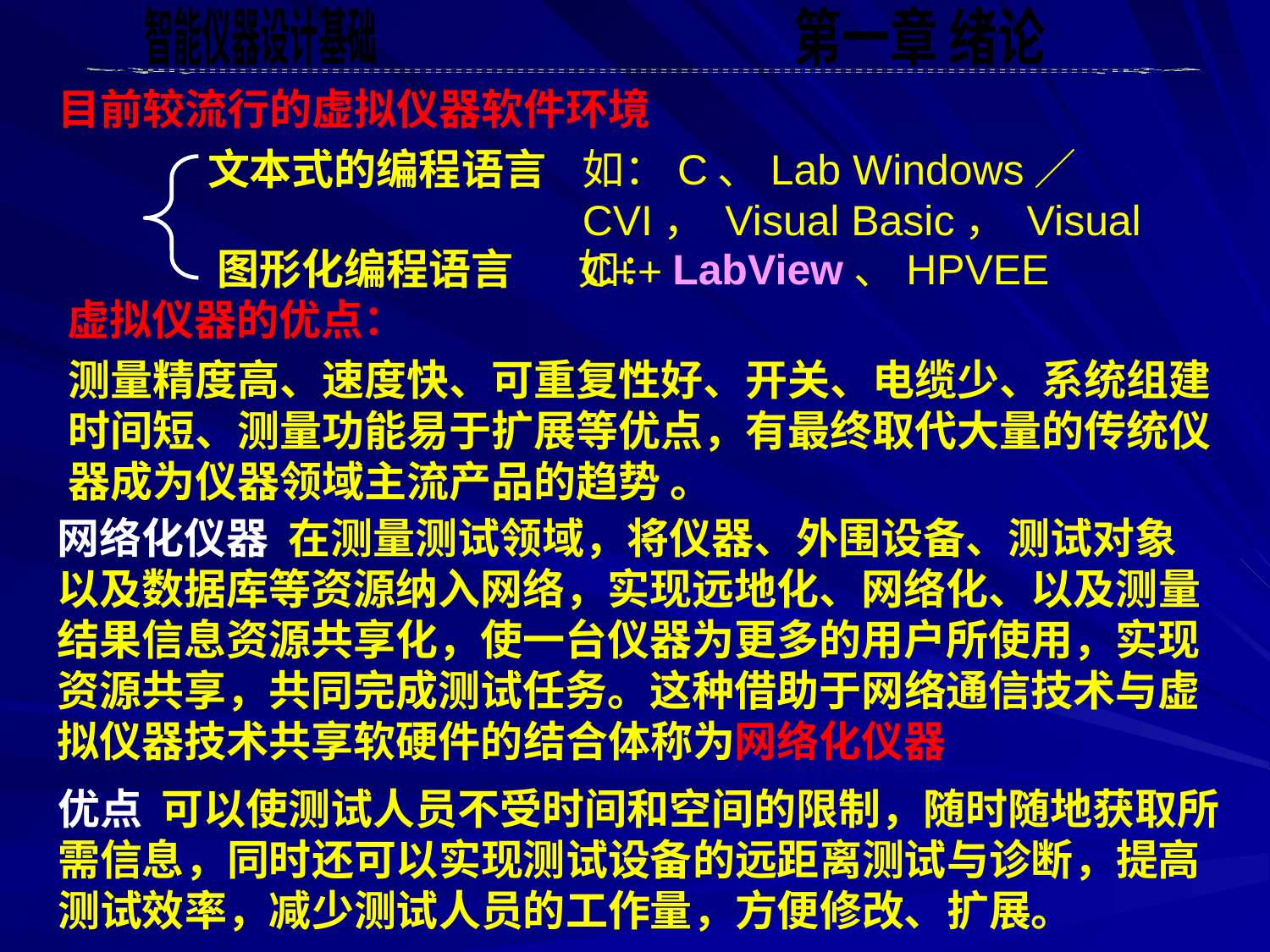

目前较流行的虚拟仪器软件环境
如：C、Lab Windows／CVI， Visual Basic， Visual C++
文本式的编程语言

图形化编程语言
如：LabView、HPVEE
虚拟仪器的优点：
测量精度高、速度快、可重复性好、开关、电缆少、系统组建时间短、测量功能易于扩展等优点，有最终取代大量的传统仪器成为仪器领域主流产品的趋势 。
网络化仪器  在测量测试领域，将仪器、外围设备、测试对象以及数据库等资源纳入网络，实现远地化、网络化、以及测量结果信息资源共享化，使一台仪器为更多的用户所使用，实现资源共享，共同完成测试任务。这种借助于网络通信技术与虚拟仪器技术共享软硬件的结合体称为网络化仪器
优点  可以使测试人员不受时间和空间的限制，随时随地获取所需信息，同时还可以实现测试设备的远距离测试与诊断，提高测试效率，减少测试人员的工作量，方便修改、扩展。